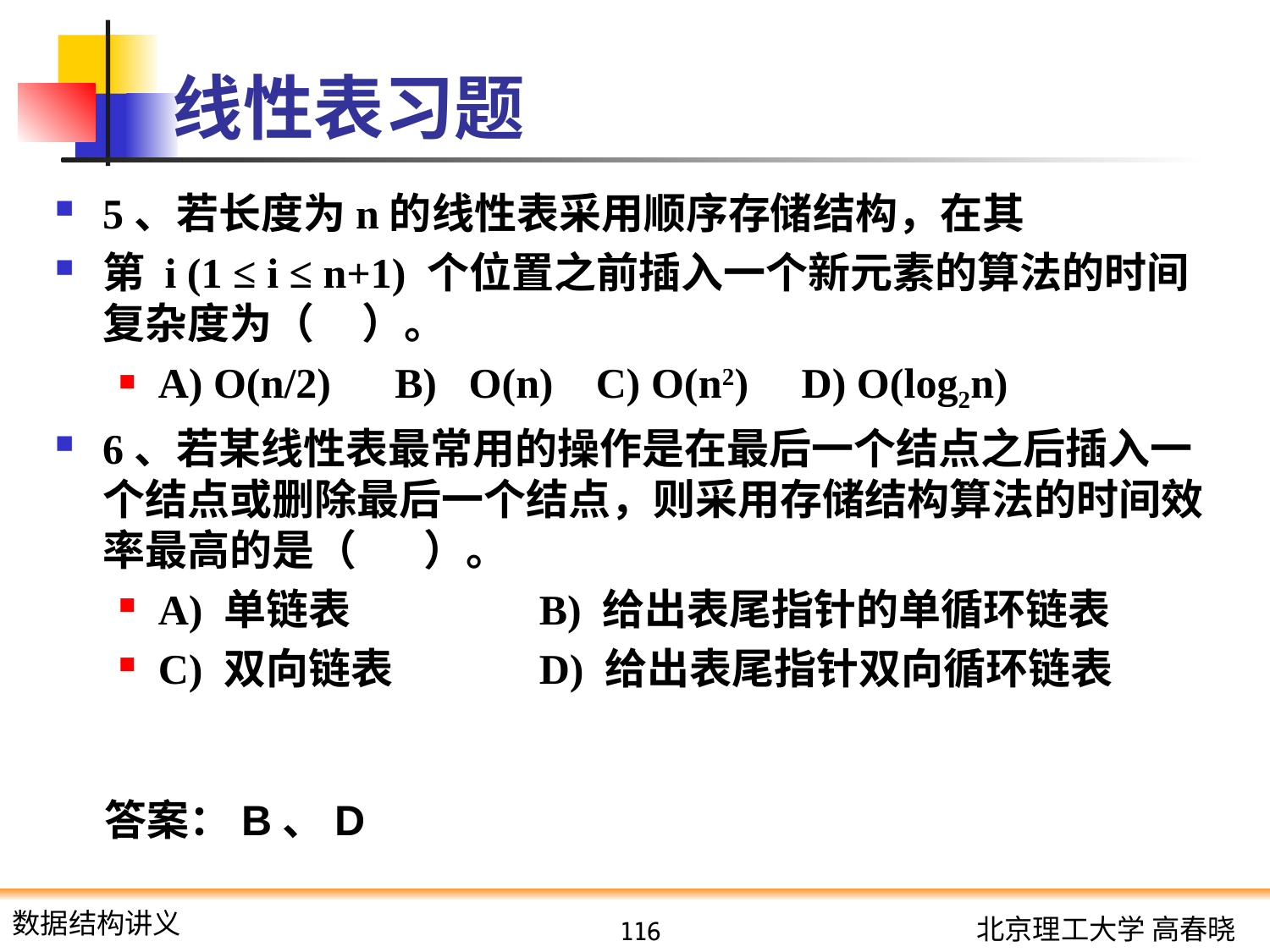

# 线性表习题
5、若长度为n的线性表采用顺序存储结构，在其
第 i (1 ≤ i ≤ n+1) 个位置之前插入一个新元素的算法的时间复杂度为（     ）。
A) O(n/2)      B)   O(n)    C) O(n2)     D) O(log2n)
6、若某线性表最常用的操作是在最后一个结点之后插入一个结点或删除最后一个结点，则采用存储结构算法的时间效率最高的是（       ）。
A) 单链表        	B) 给出表尾指针的单循环链表
C) 双向链表    	D) 给出表尾指针双向循环链表
答案：B、D
116